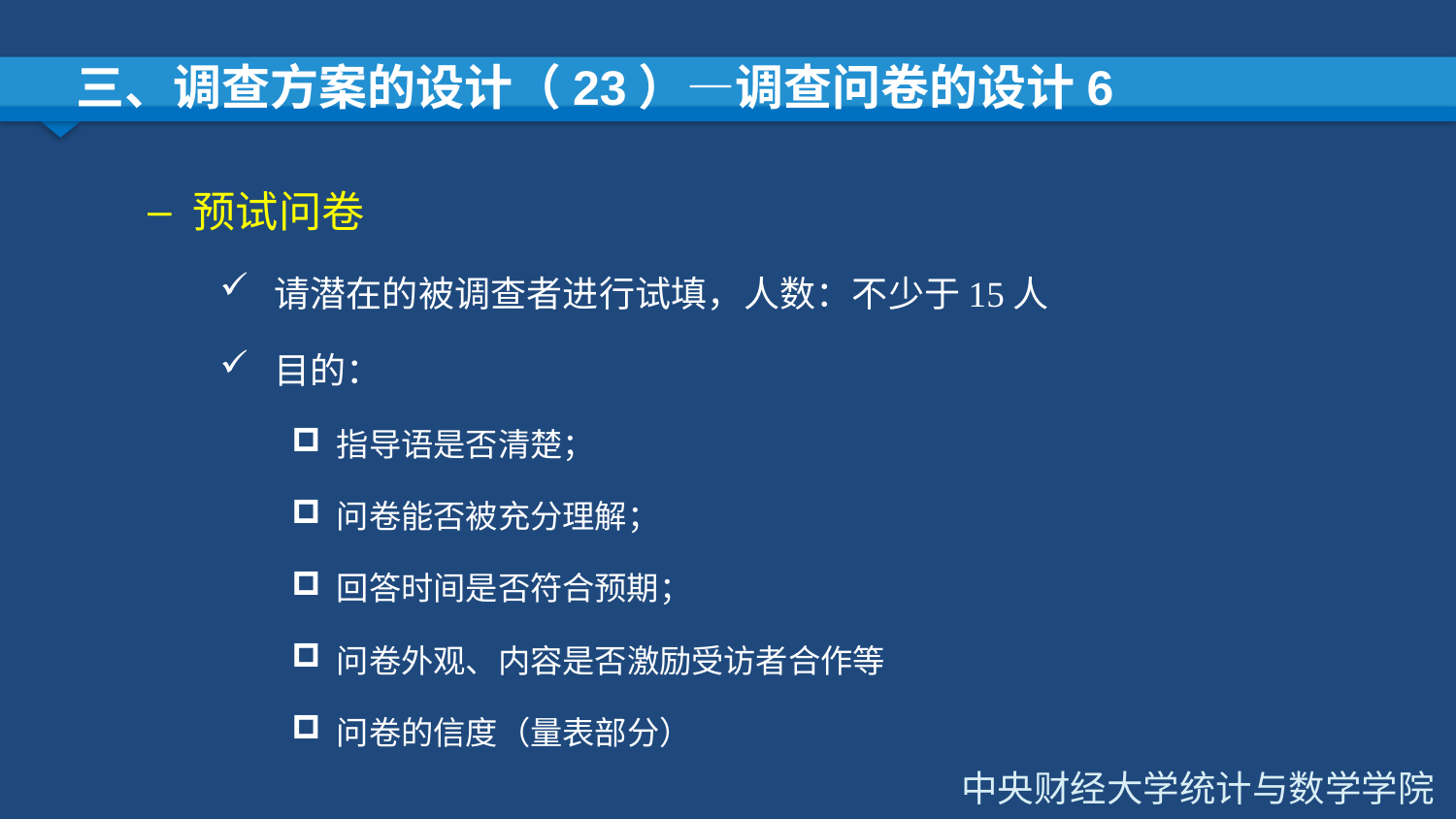

# 三、调查方案的设计（23）—调查问卷的设计6
预试问卷
请潜在的被调查者进行试填，人数：不少于15人
目的：
指导语是否清楚；
问卷能否被充分理解；
回答时间是否符合预期；
问卷外观、内容是否激励受访者合作等
问卷的信度（量表部分）